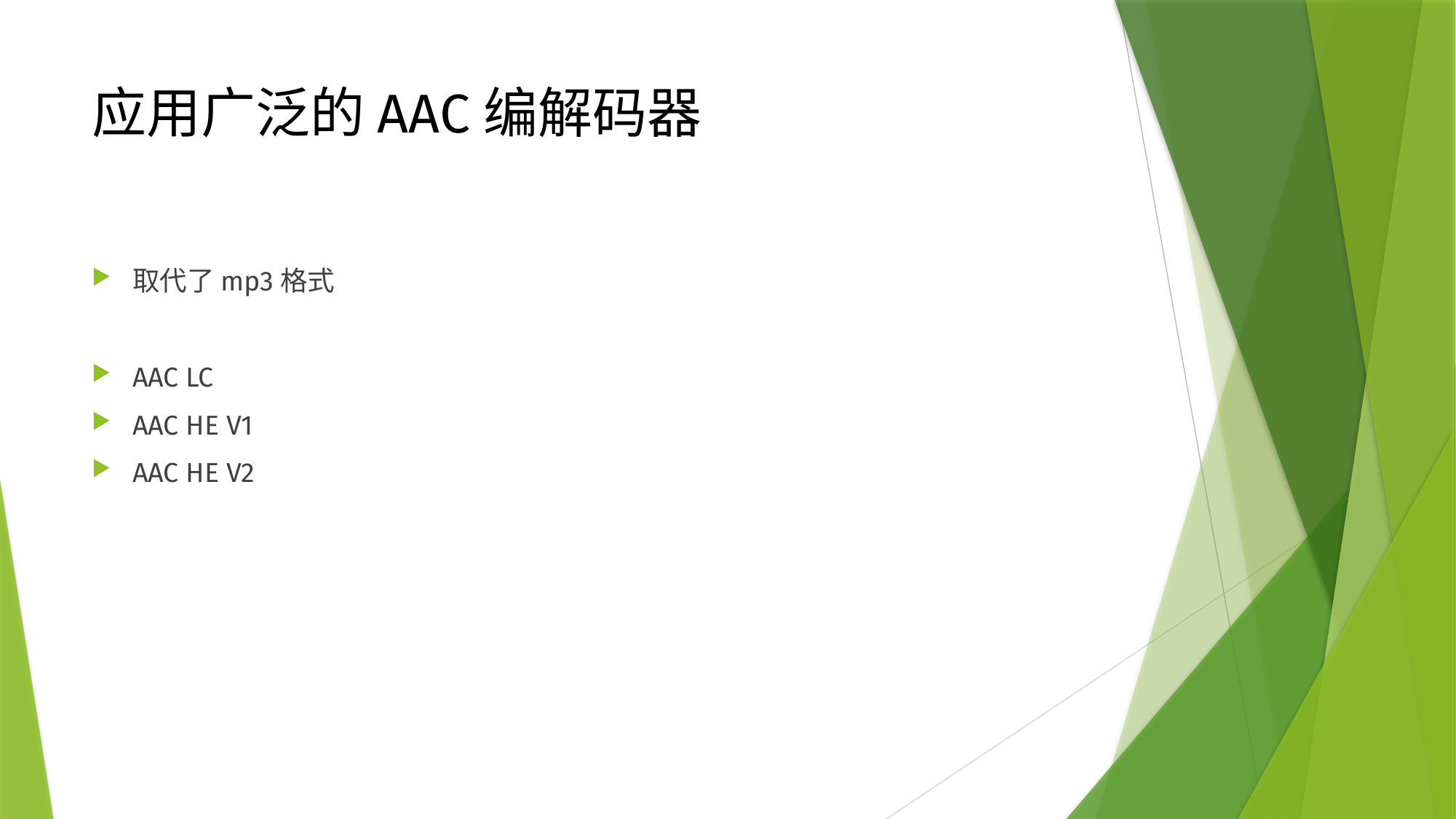

# 应用广泛的AAC编解码器
取代了mp3格式

AAC LC
AAC HE V1
AAC HE V2